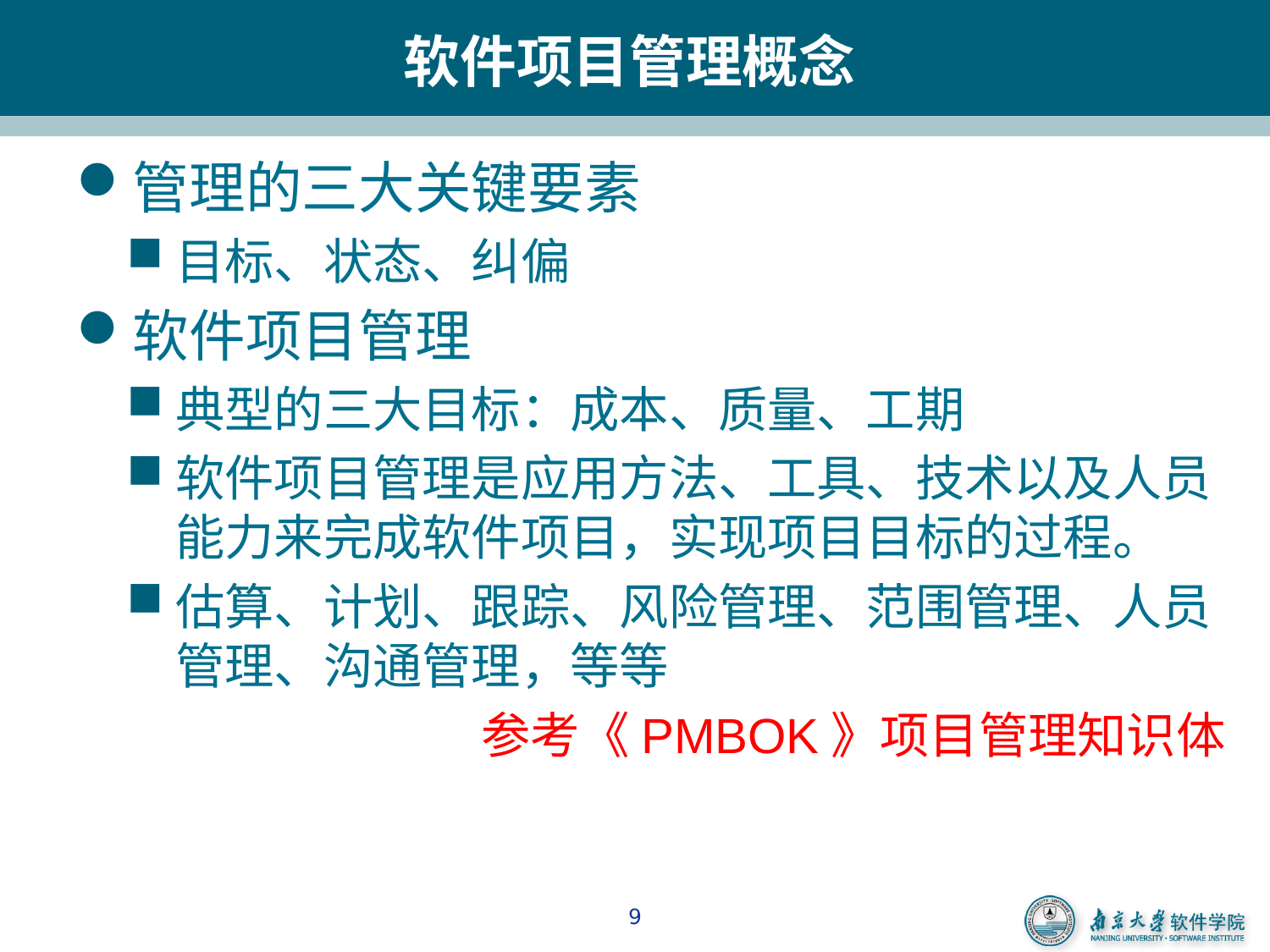

# 软件项目管理概念
管理的三大关键要素
目标、状态、纠偏
软件项目管理
典型的三大目标：成本、质量、工期
软件项目管理是应用方法、工具、技术以及人员能力来完成软件项目，实现项目目标的过程。
估算、计划、跟踪、风险管理、范围管理、人员管理、沟通管理，等等
参考《PMBOK》项目管理知识体
9